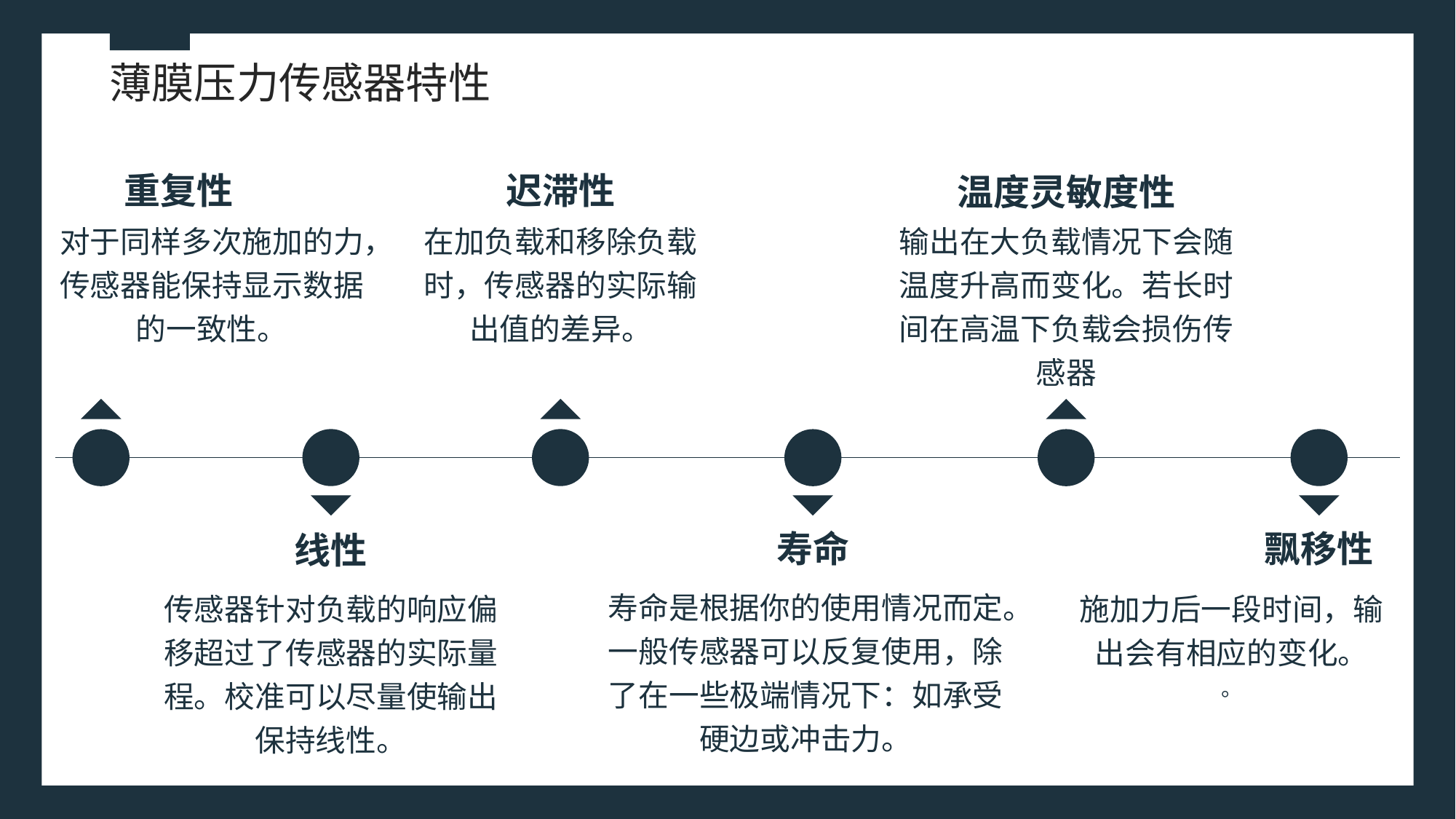

薄膜压力传感器特性
重复性
迟滞性
温度灵敏度性
对于同样多次施加的力，传感器能保持显示数据的一致性。
在加负载和移除负载时，传感器的实际输出值的差异。
输出在大负载情况下会随温度升高而变化。若长时间在高温下负载会损伤传感器

寿命
飘移性
线性
寿命是根据你的使用情况而定。一般传感器可以反复使用，除了在一些极端情况下：如承受硬边或冲击力。
施加力后一段时间，输出会有相应的变化。
。
传感器针对负载的响应偏移超过了传感器的实际量程。校准可以尽量使输出保持线性。